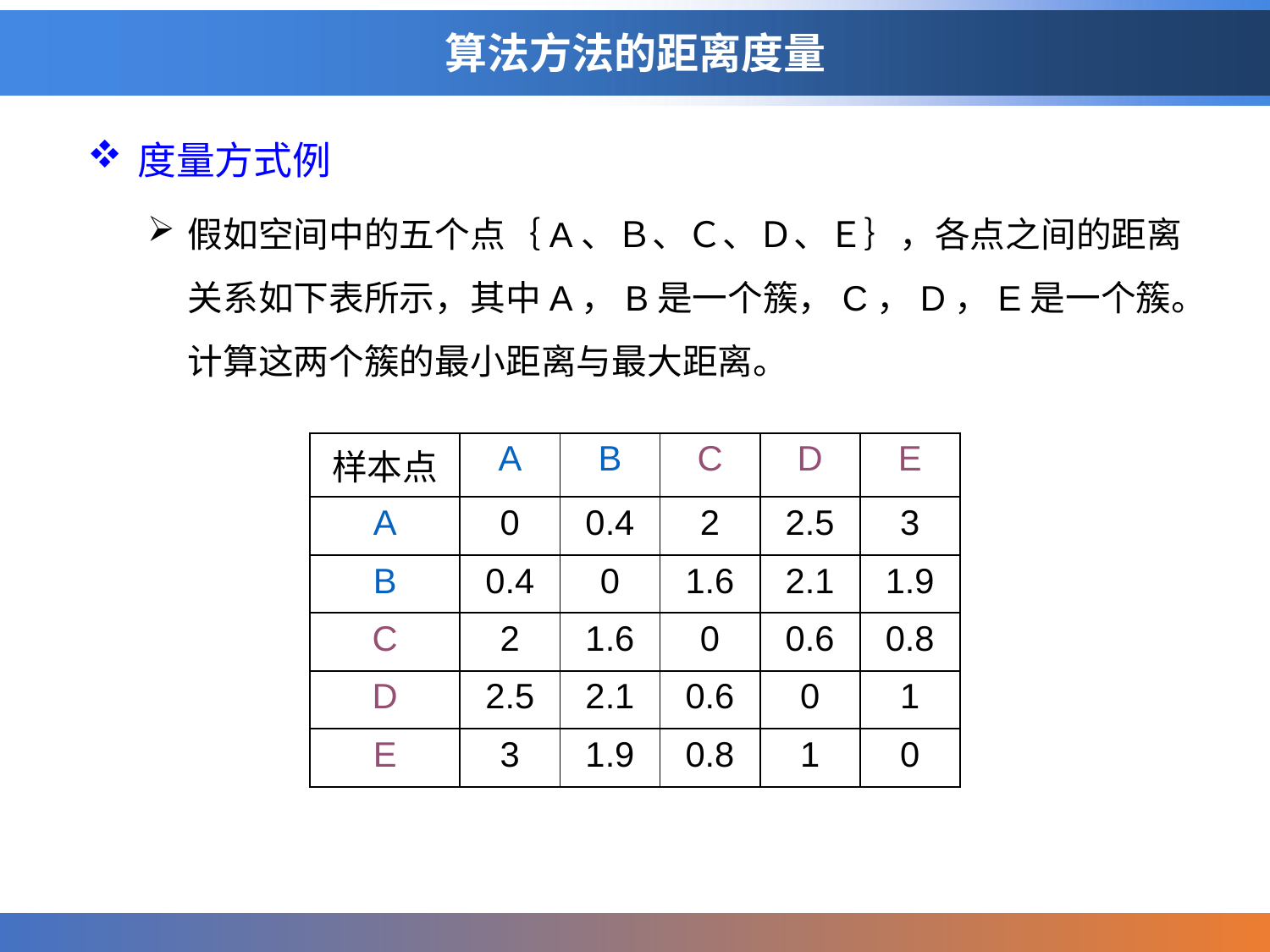

# 算法方法的距离度量
度量方式例
假如空间中的五个点｛A、Ｂ、Ｃ、Ｄ、Ｅ｝，各点之间的距离关系如下表所示，其中A，B是一个簇，C，D，E是一个簇。计算这两个簇的最小距离与最大距离。

| 样本点 | A | B | C | D | E |
| --- | --- | --- | --- | --- | --- |
| A | 0 | 0.4 | 2 | 2.5 | 3 |
| B | 0.4 | 0 | 1.6 | 2.1 | 1.9 |
| C | 2 | 1.6 | 0 | 0.6 | 0.8 |
| D | 2.5 | 2.1 | 0.6 | 0 | 1 |
| E | 3 | 1.9 | 0.8 | 1 | 0 |